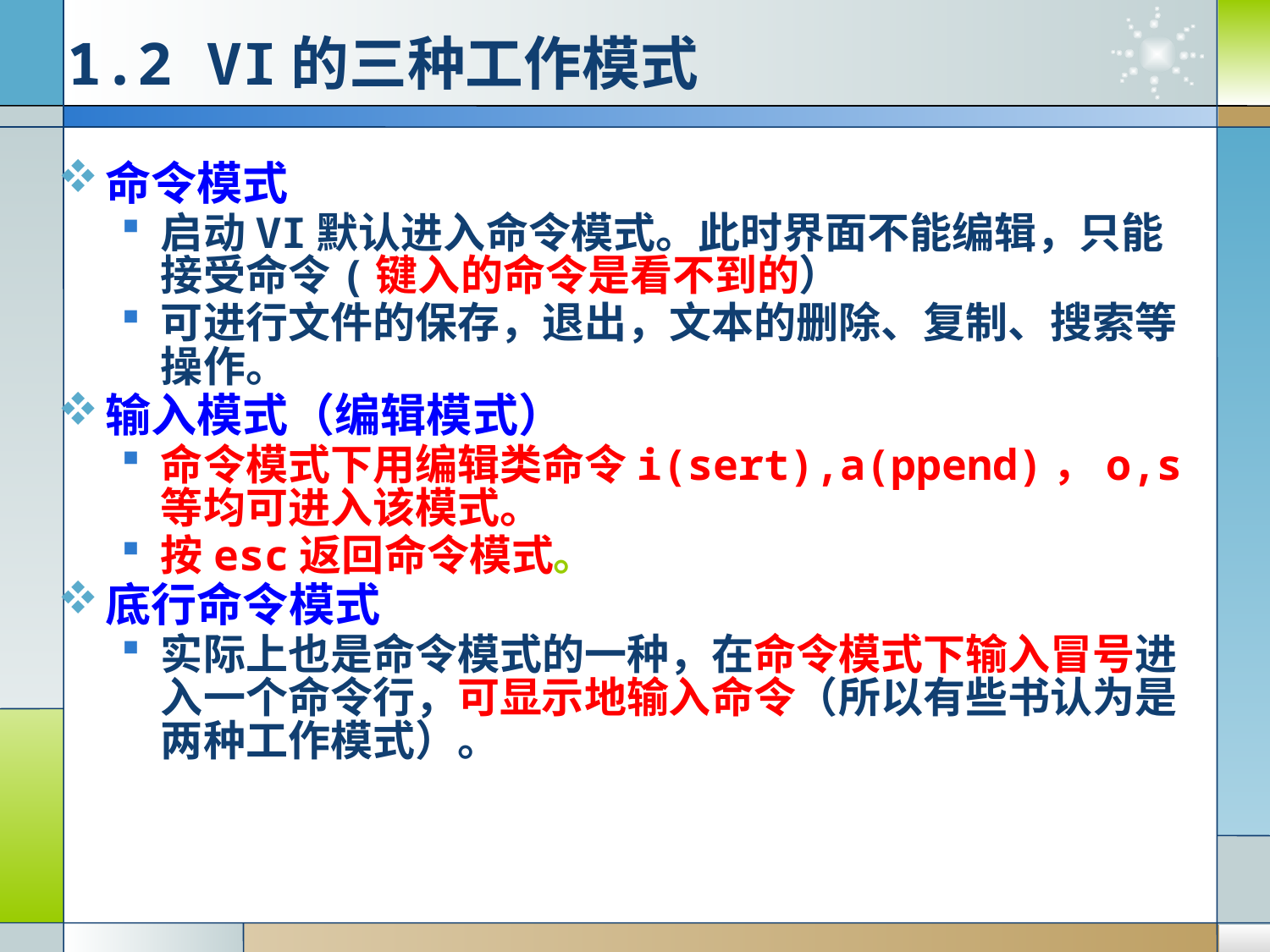

# 1.2 VI的三种工作模式
命令模式
启动VI默认进入命令模式。此时界面不能编辑，只能接受命令(键入的命令是看不到的）
可进行文件的保存，退出，文本的删除、复制、搜索等操作。
输入模式（编辑模式）
命令模式下用编辑类命令i(sert),a(ppend)，o,s等均可进入该模式。
按esc返回命令模式。
底行命令模式
实际上也是命令模式的一种，在命令模式下输入冒号进入一个命令行，可显示地输入命令（所以有些书认为是两种工作模式）。